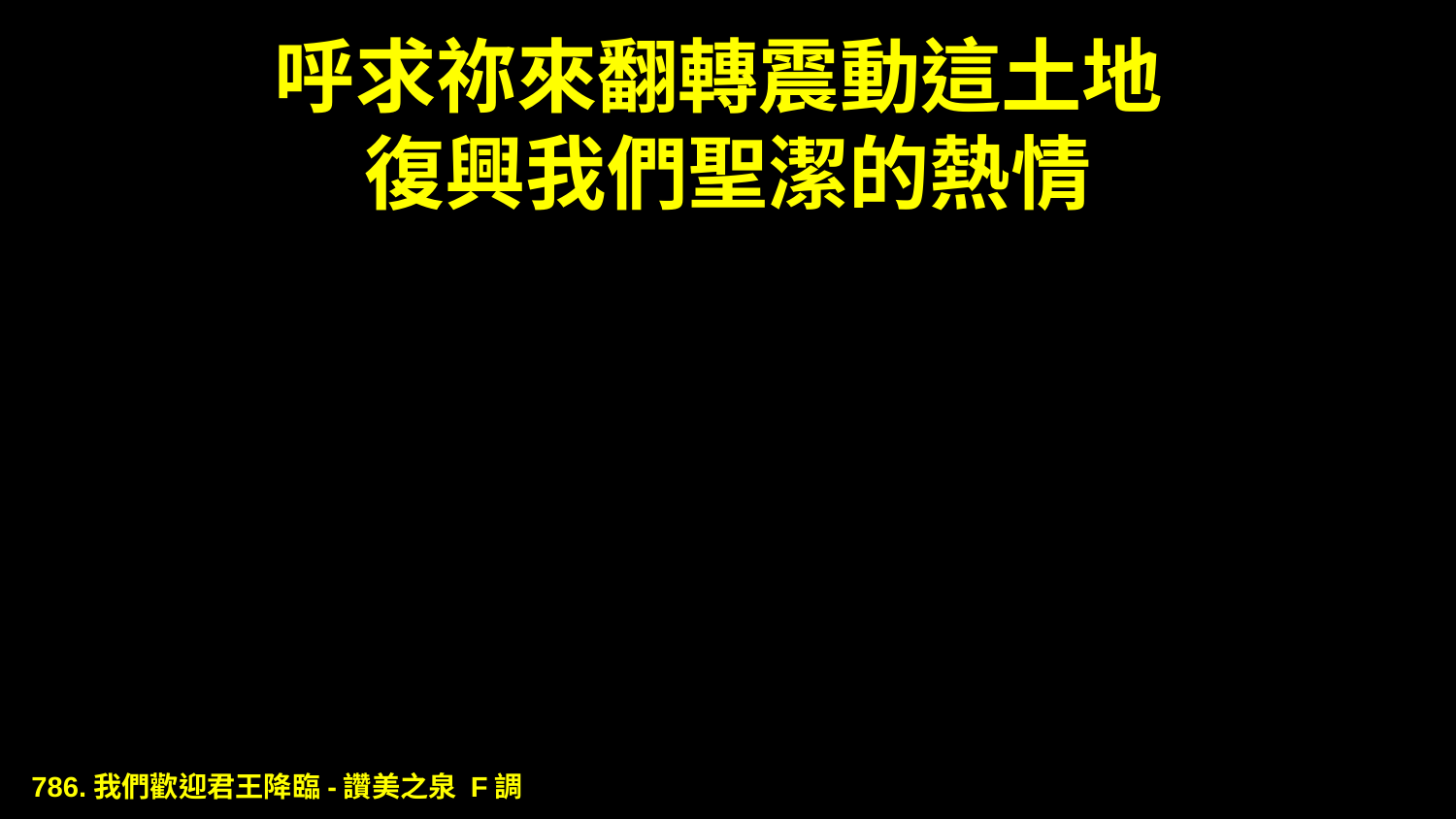

# 呼求祢來翻轉震動這土地 復興我們聖潔的熱情
786.我們歡迎君王降臨-讚美之泉 F調